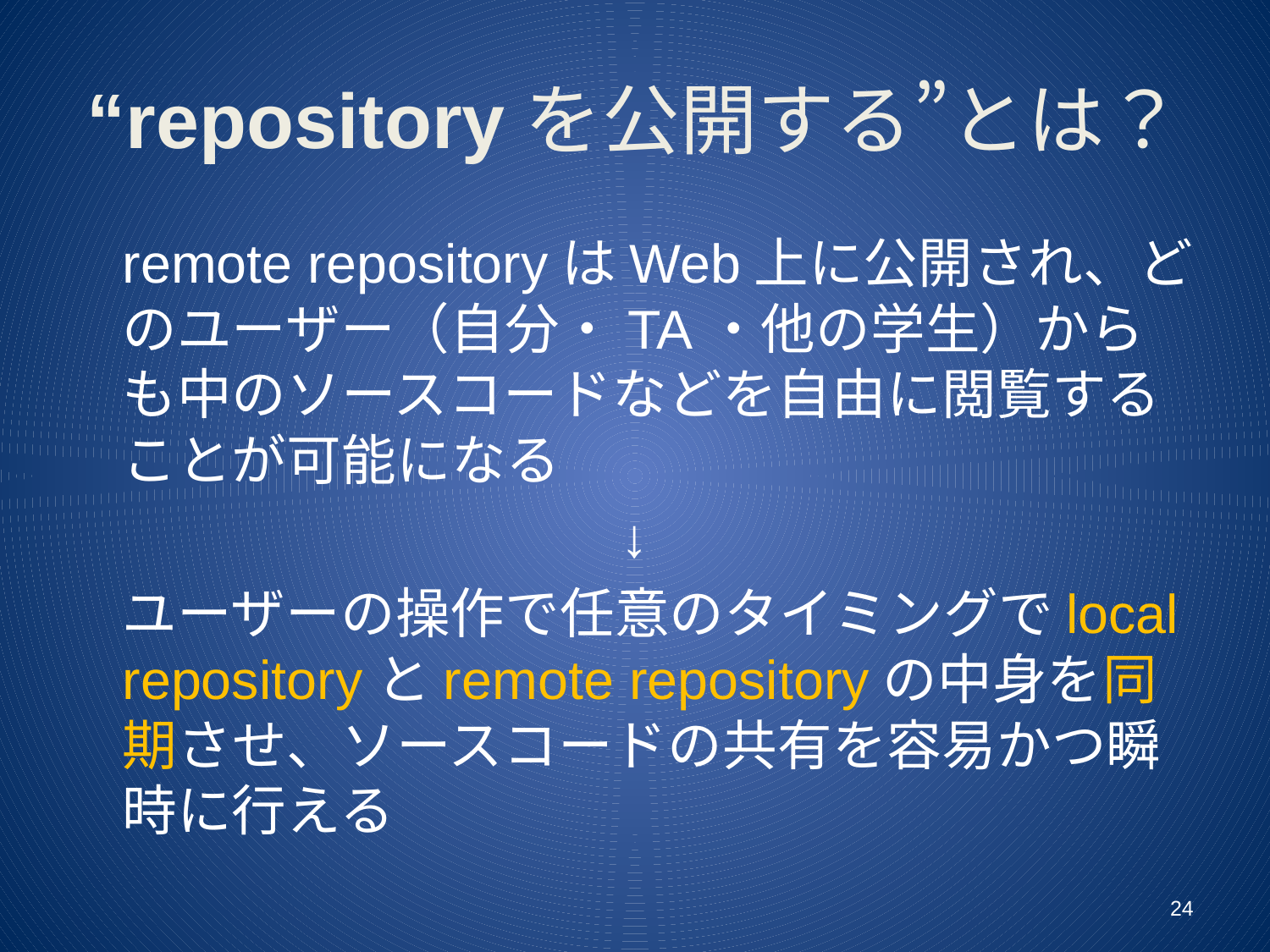

# “repositoryを公開する”とは？
	remote repositoryはWeb上に公開され、どのユーザー（自分・TA・他の学生）からも中のソースコードなどを自由に閲覧することが可能になる
↓
	ユーザーの操作で任意のタイミングでlocal repositoryとremote repositoryの中身を同期させ、ソースコードの共有を容易かつ瞬時に行える
24